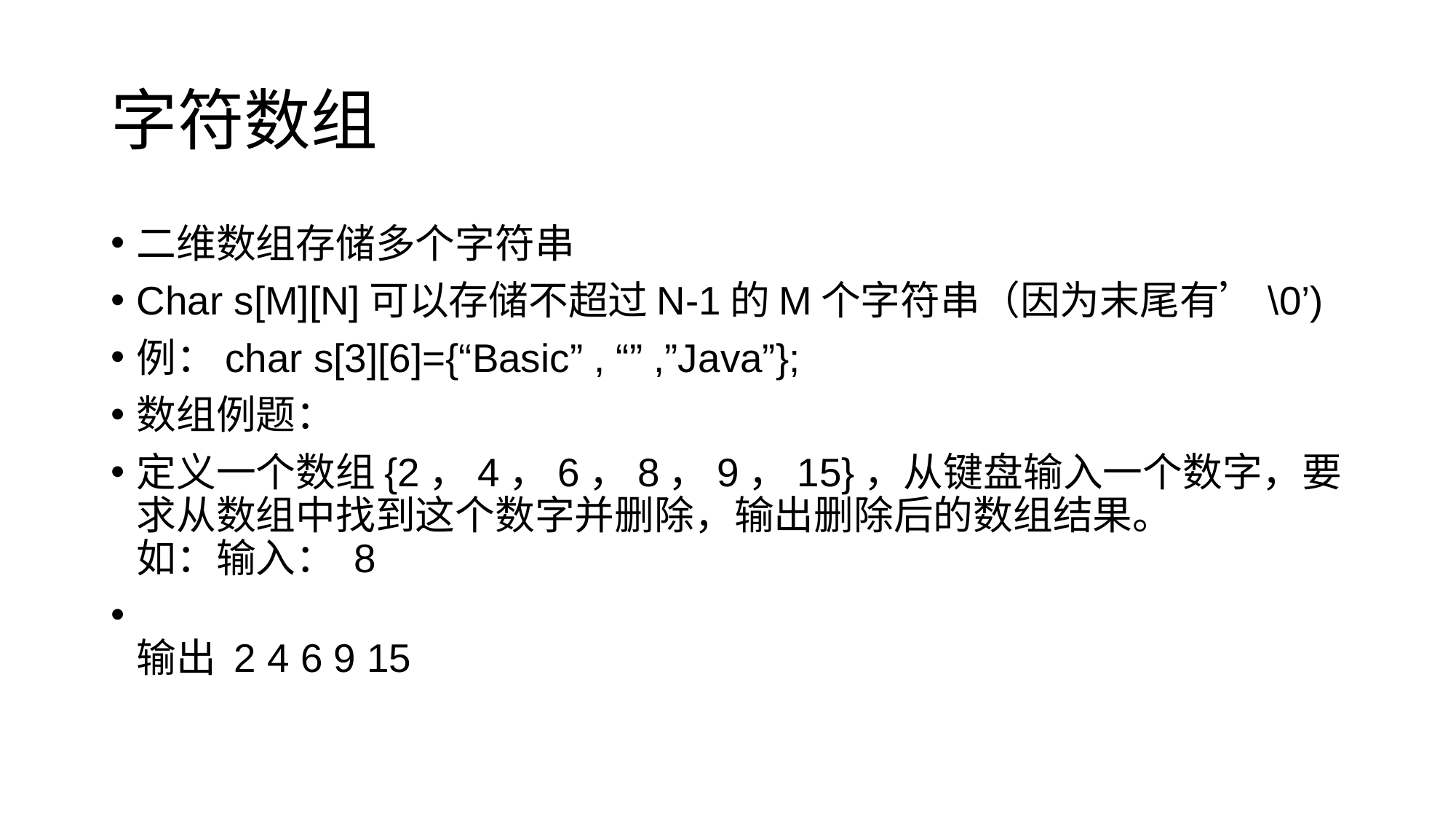

# 字符数组
二维数组存储多个字符串
Char s[M][N]可以存储不超过N-1的M个字符串（因为末尾有’\0’)
例：char s[3][6]={“Basic” , “” ,”Java”};
数组例题：
定义一个数组{2，4，6，8，9，15}，从键盘输入一个数字，要求从数组中找到这个数字并删除，输出删除后的数组结果。
如：输入： 8
输出 2 4 6 9 15